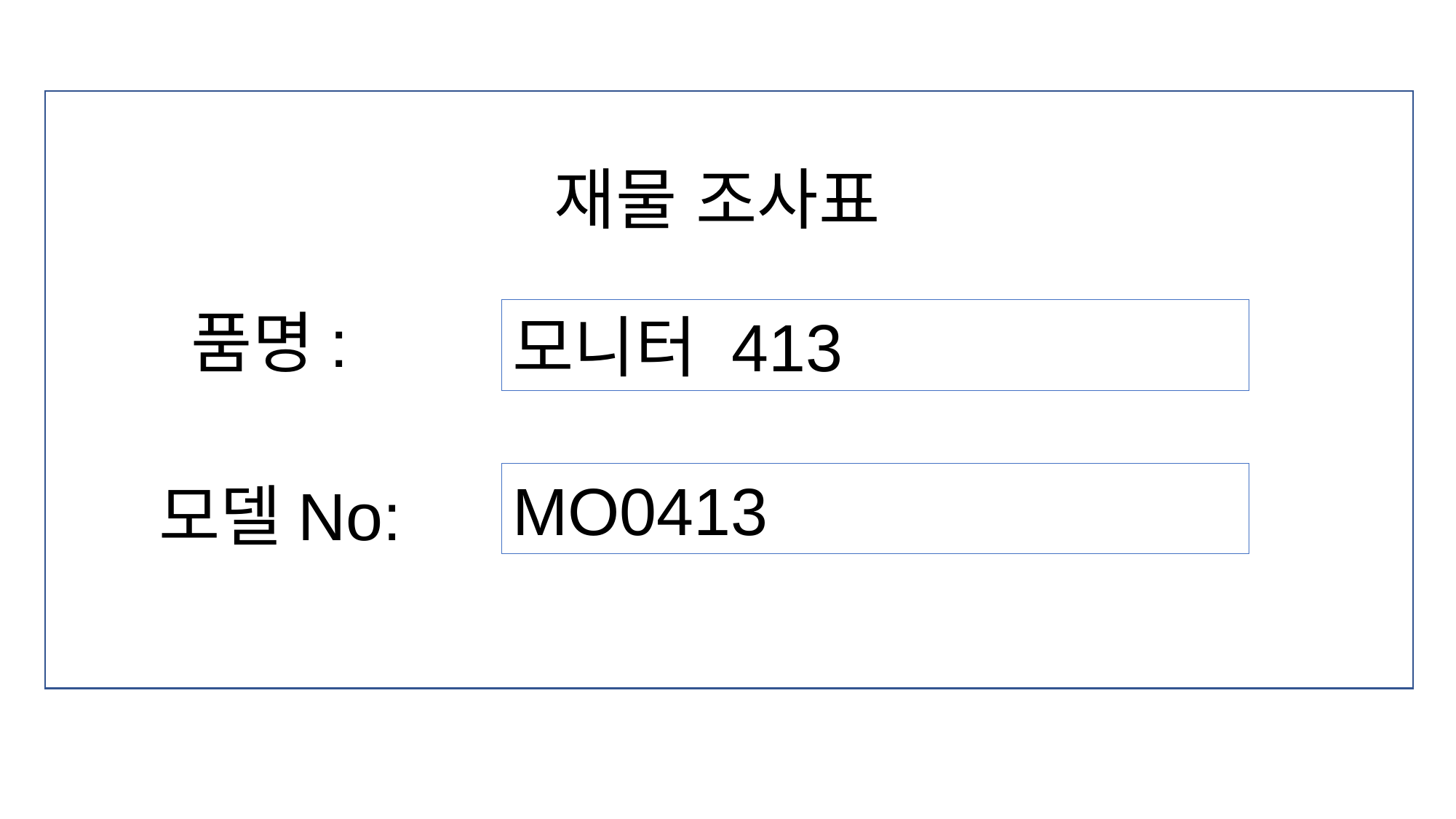

재물 조사표
품명:
모니터 413
MO0413
모델No: